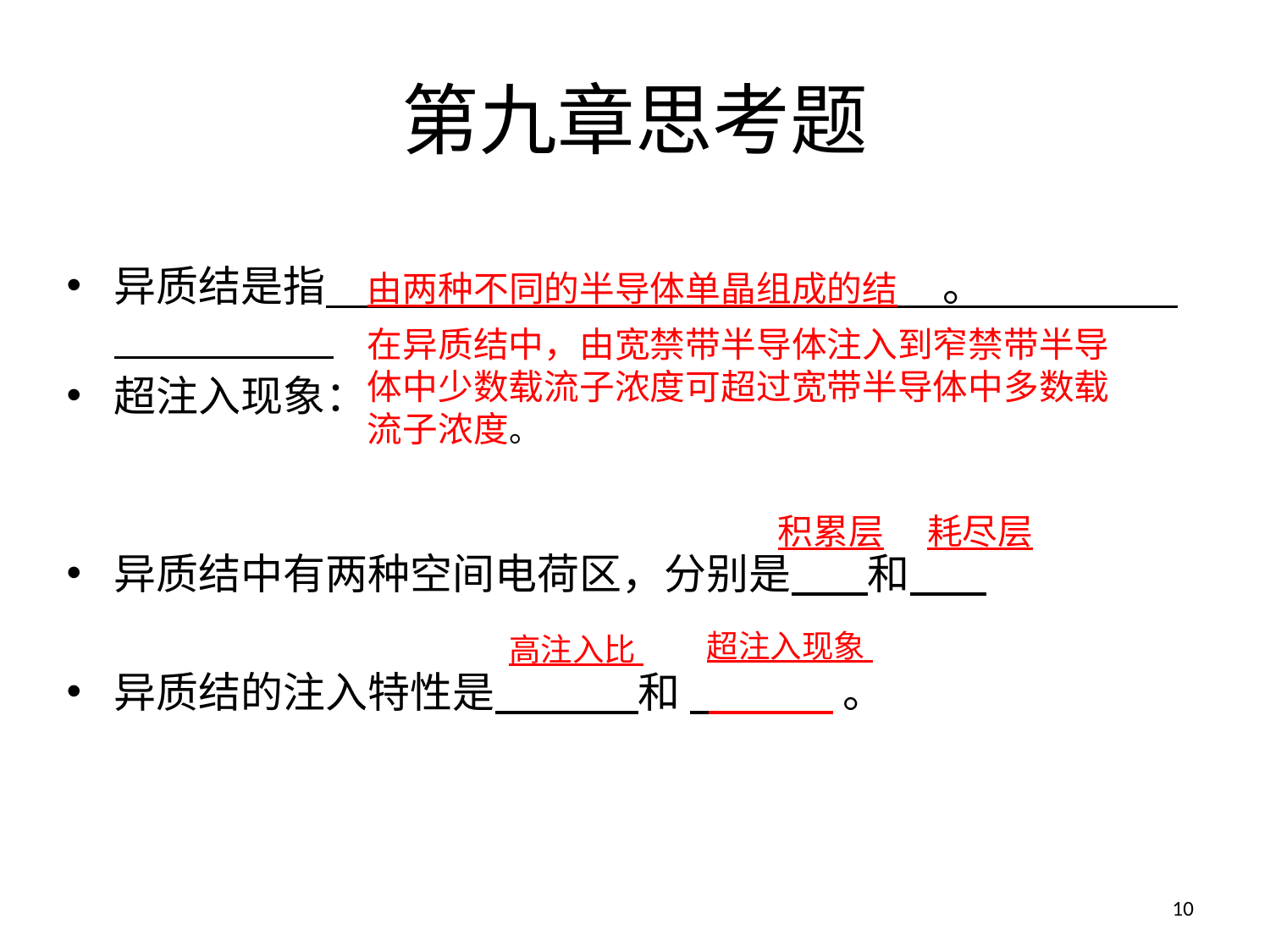

# 第九章思考题
异质结是指                                                                 。
超注入现象：

异质结中有两种空间电荷区，分别是        和        耗尽层

异质结的注入特性是               和                 。
由两种不同的半导体单晶组成的结
在异质结中，由宽禁带半导体注入到窄禁带半导体中少数载流子浓度可超过宽带半导体中多数载流子浓度。

积累层
耗尽层
超注入现象
高注入比
10